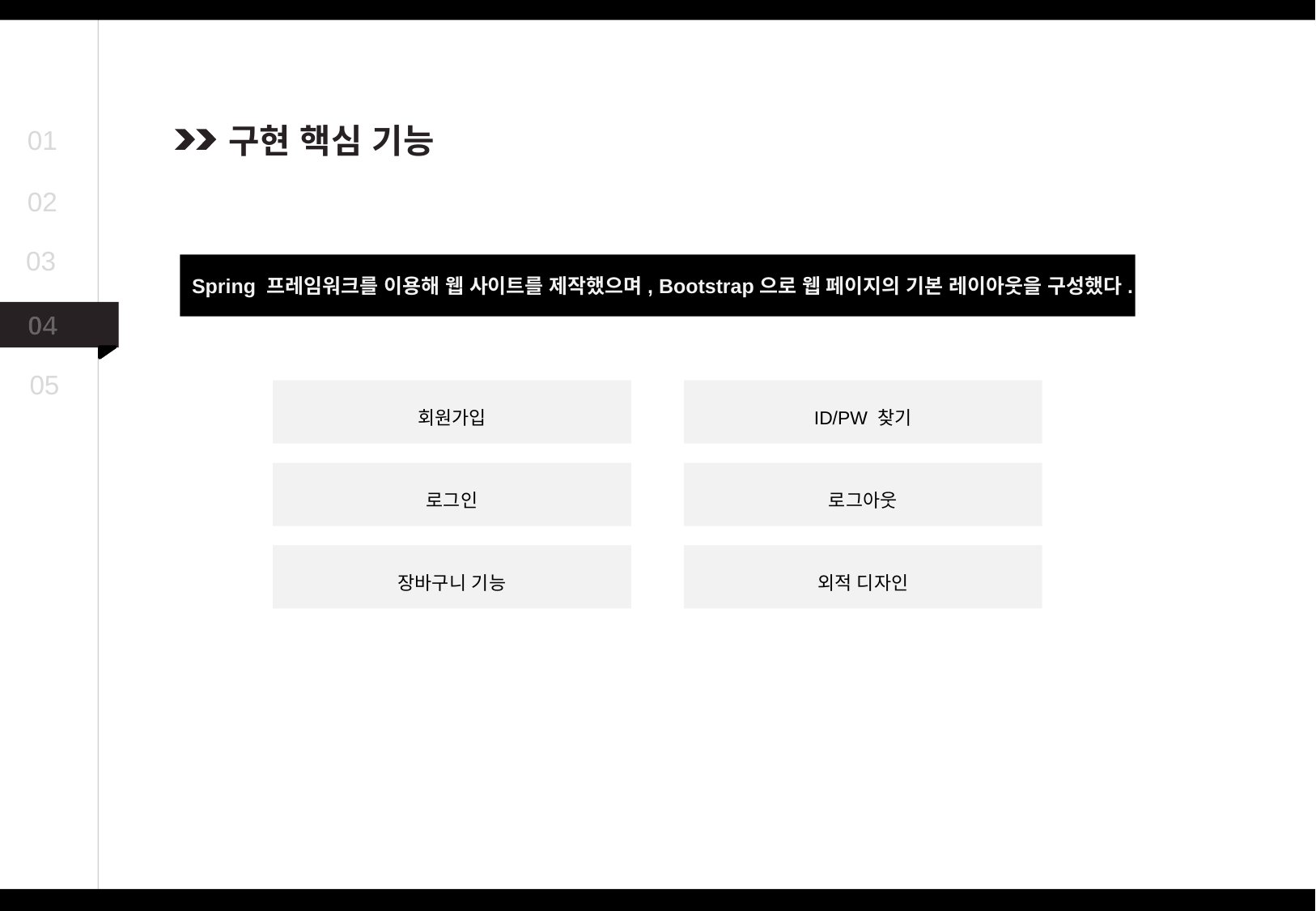

구현 핵심 기능
01

02
03
Spring 프레임워크를 이용해 웹 사이트를 제작했으며, Bootstrap으로 웹 페이지의 기본 레이아웃을 구성했다.

04

05
회원가입
ID/PW 찾기
로그인
로그아웃
장바구니 기능
외적 디자인